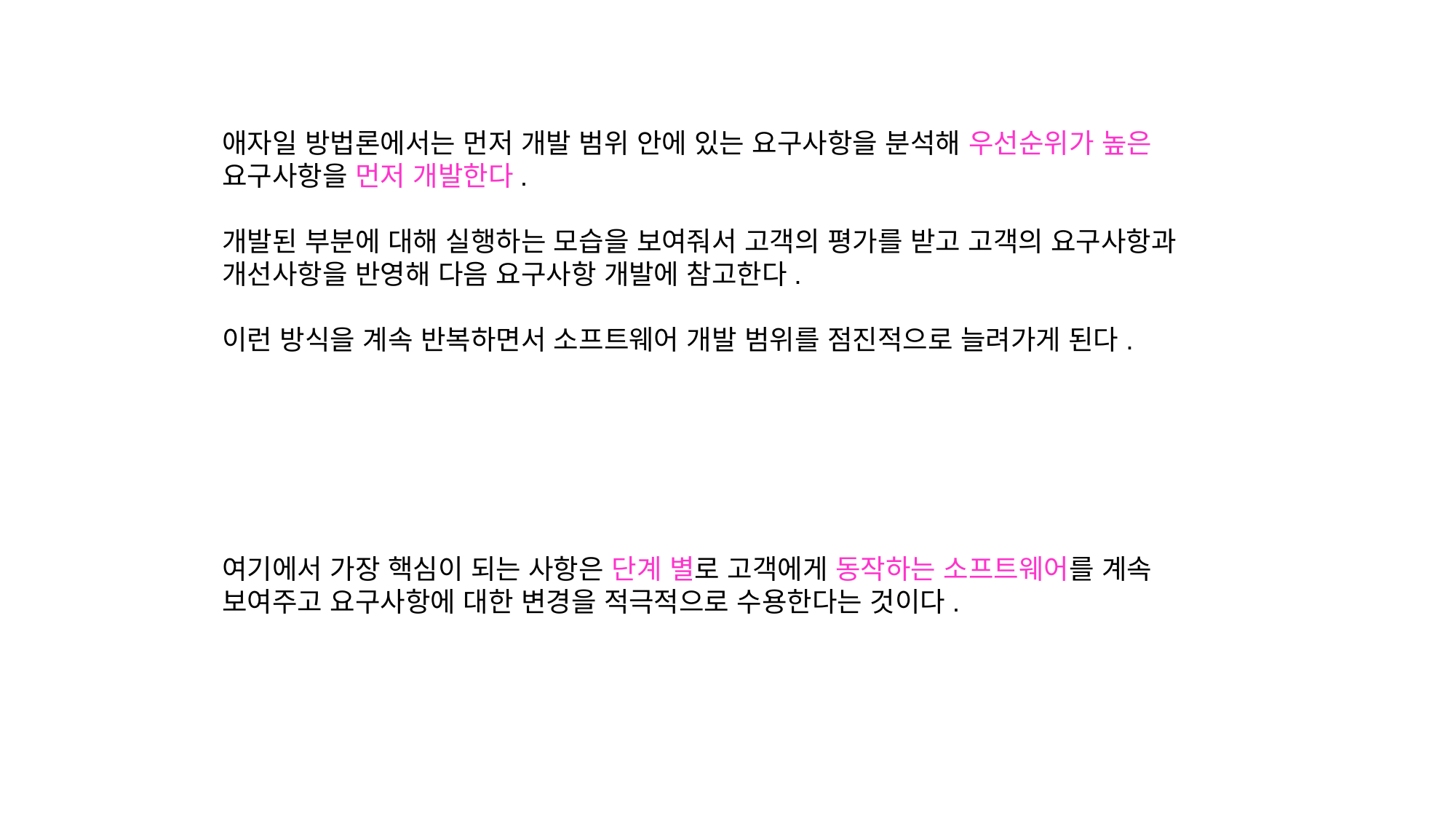

애자일 방법론에서는 먼저 개발 범위 안에 있는 요구사항을 분석해 우선순위가 높은 요구사항을 먼저 개발한다.

개발된 부분에 대해 실행하는 모습을 보여줘서 고객의 평가를 받고 고객의 요구사항과 개선사항을 반영해 다음 요구사항 개발에 참고한다.

이런 방식을 계속 반복하면서 소프트웨어 개발 범위를 점진적으로 늘려가게 된다.

여기에서 가장 핵심이 되는 사항은 단계 별로 고객에게 동작하는 소프트웨어를 계속 보여주고 요구사항에 대한 변경을 적극적으로 수용한다는 것이다.